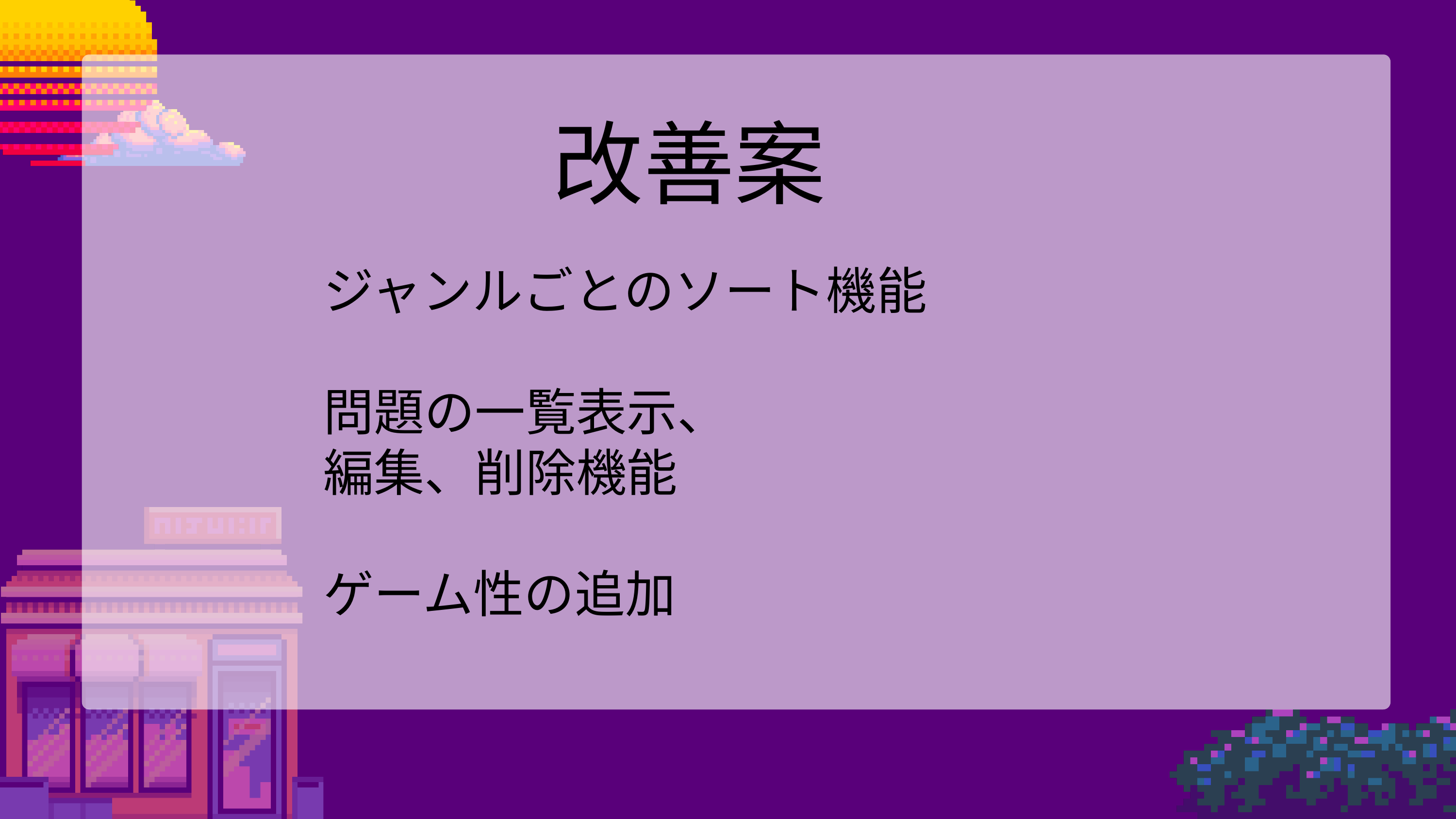

改善案

ジャンルごとのソート機能

問題の一覧表示、
編集、削除機能

ゲーム性の追加